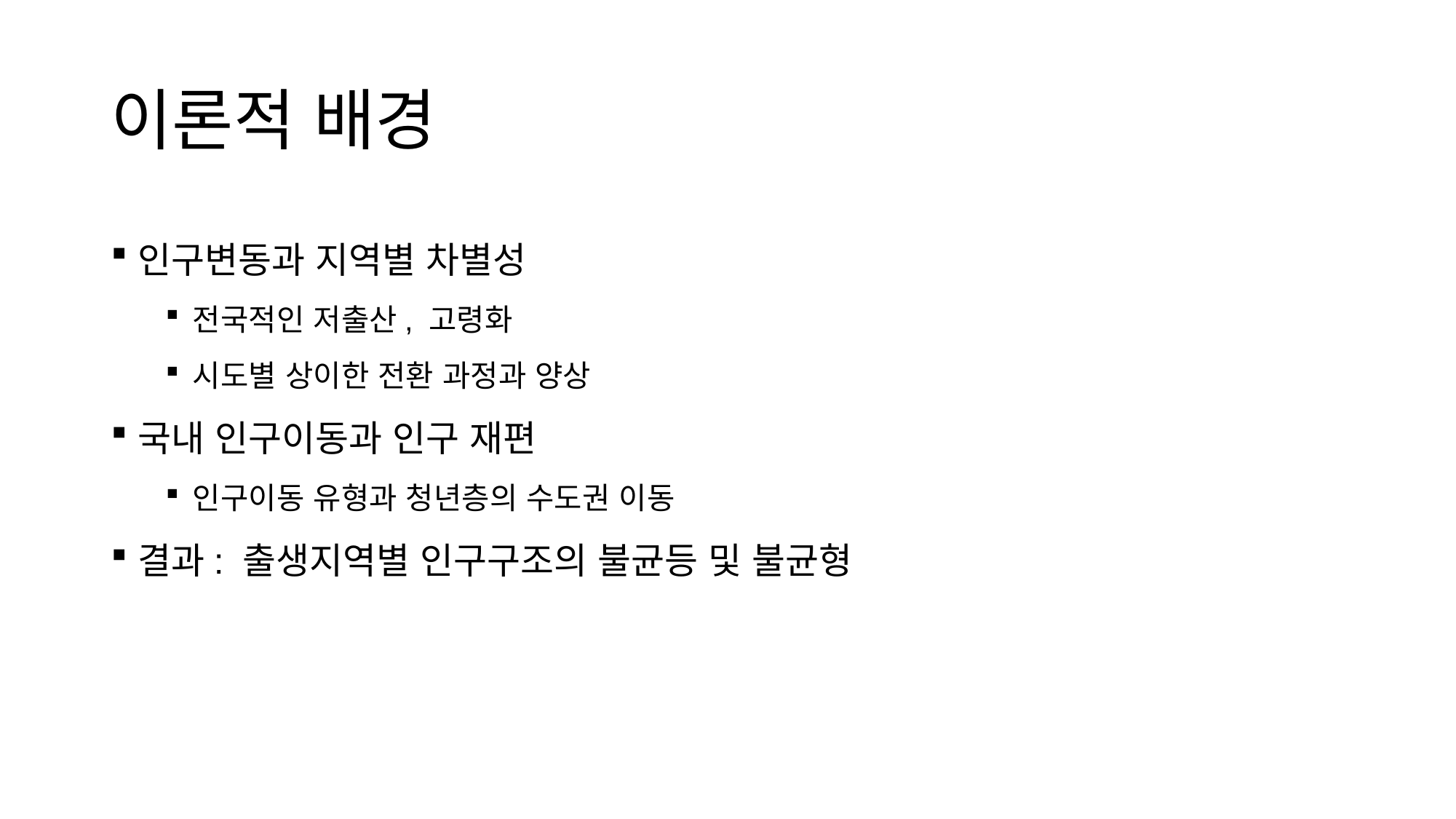

# 이론적 배경
인구변동과 지역별 차별성
전국적인 저출산, 고령화
시도별 상이한 전환 과정과 양상
국내 인구이동과 인구 재편
인구이동 유형과 청년층의 수도권 이동
결과: 출생지역별 인구구조의 불균등 및 불균형